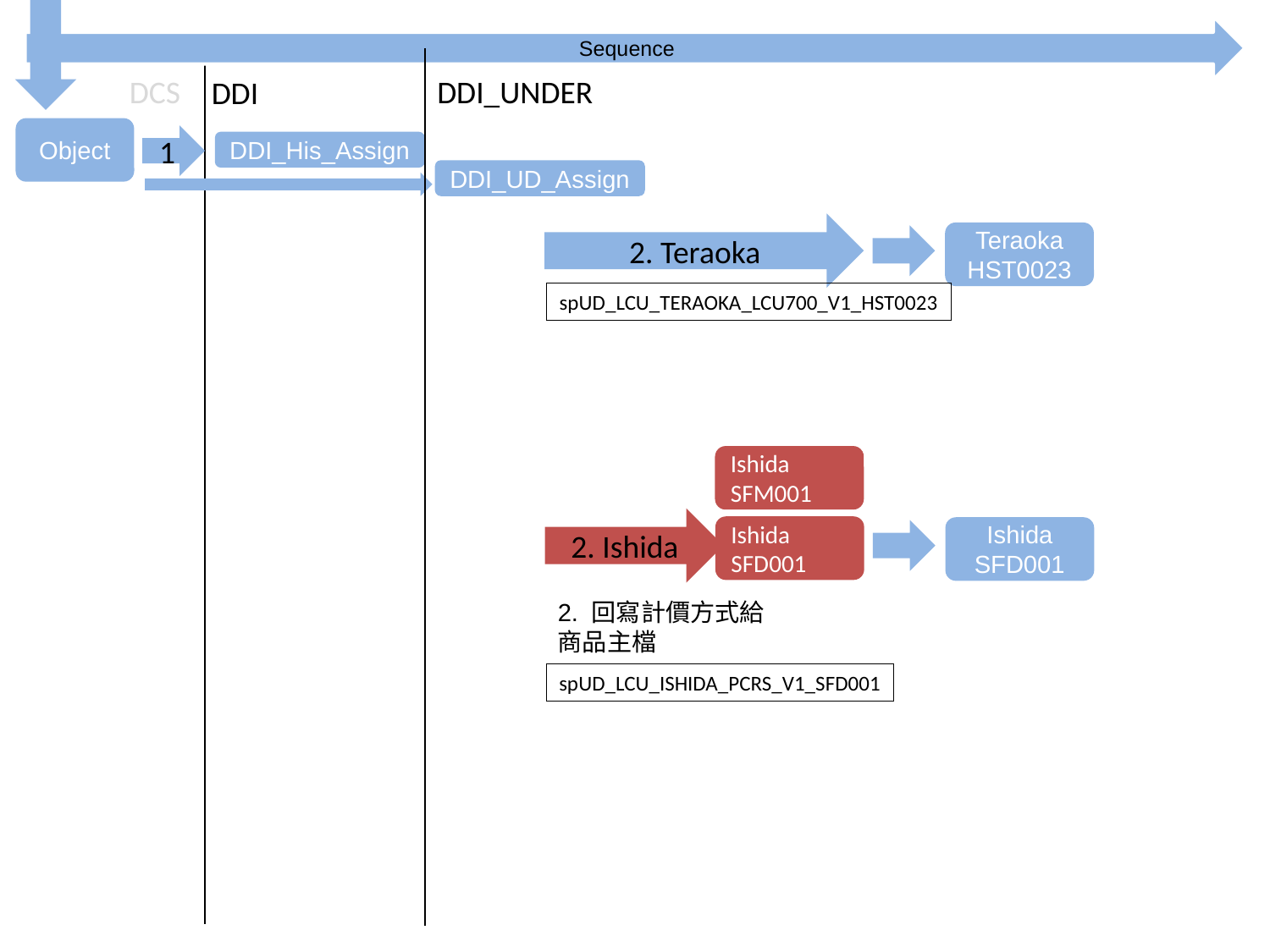

Sequence
DCS
DDI_UNDER
DDI

2. Teraoka
Object
1
DDI_His_Assign
DDI_UD_Assign

Teraoka
HST0023
spUD_LCU_TERAOKA_LCU700_V1_HST0023
Ishida
SFM001
2. Ishida

Ishida
SFD001
Ishida
SFD001
2. 回寫計價方式給商品主檔
spUD_LCU_ISHIDA_PCRS_V1_SFD001